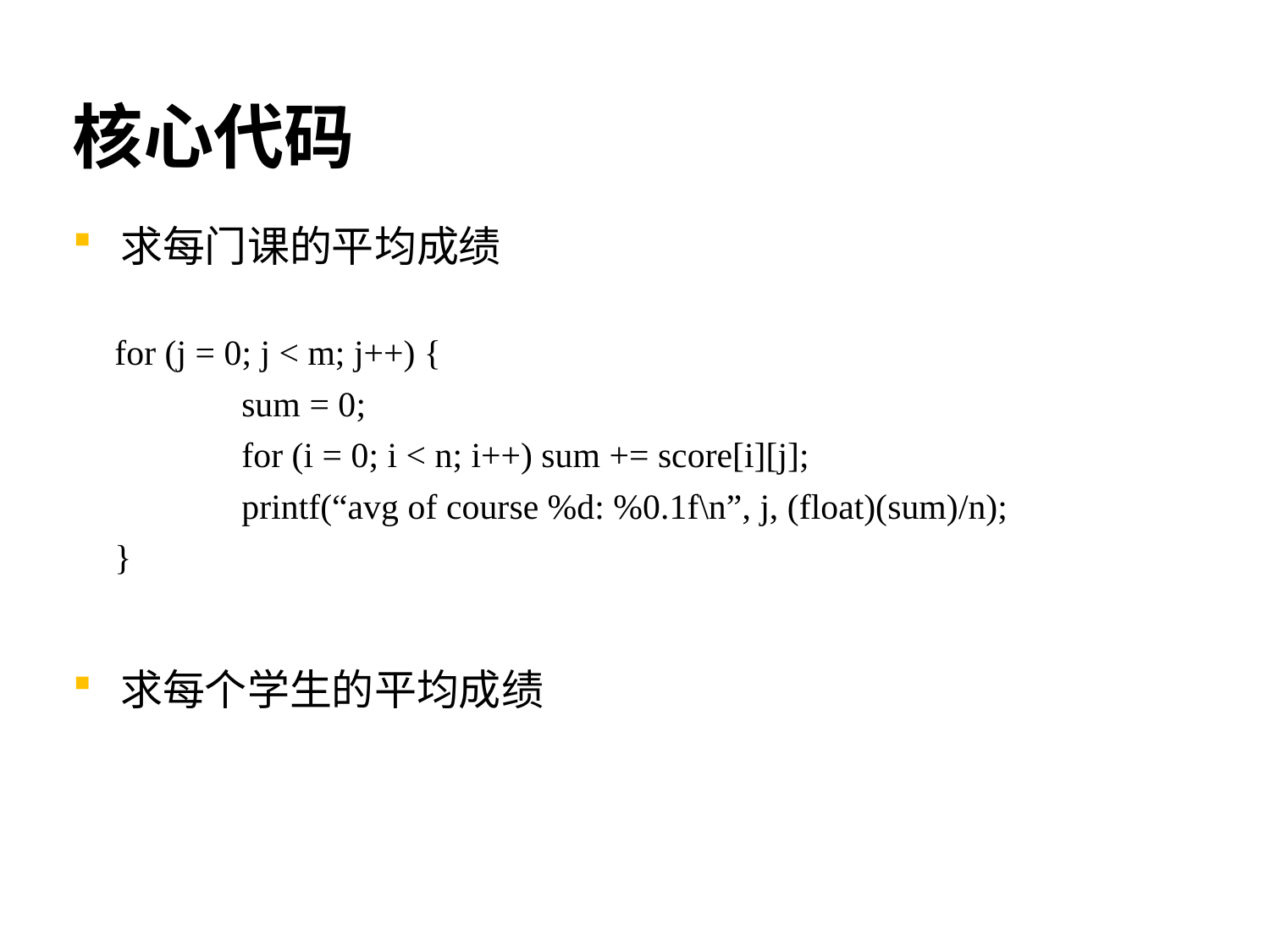

# 核心代码
求每门课的平均成绩

for (j = 0; j < m; j++) {
  	sum = 0;
  	for (i = 0; i < n; i++) sum += score[i][j];
  	printf(“avg of course %d: %0.1f\n”, j, (float)(sum)/n);
}

求每个学生的平均成绩